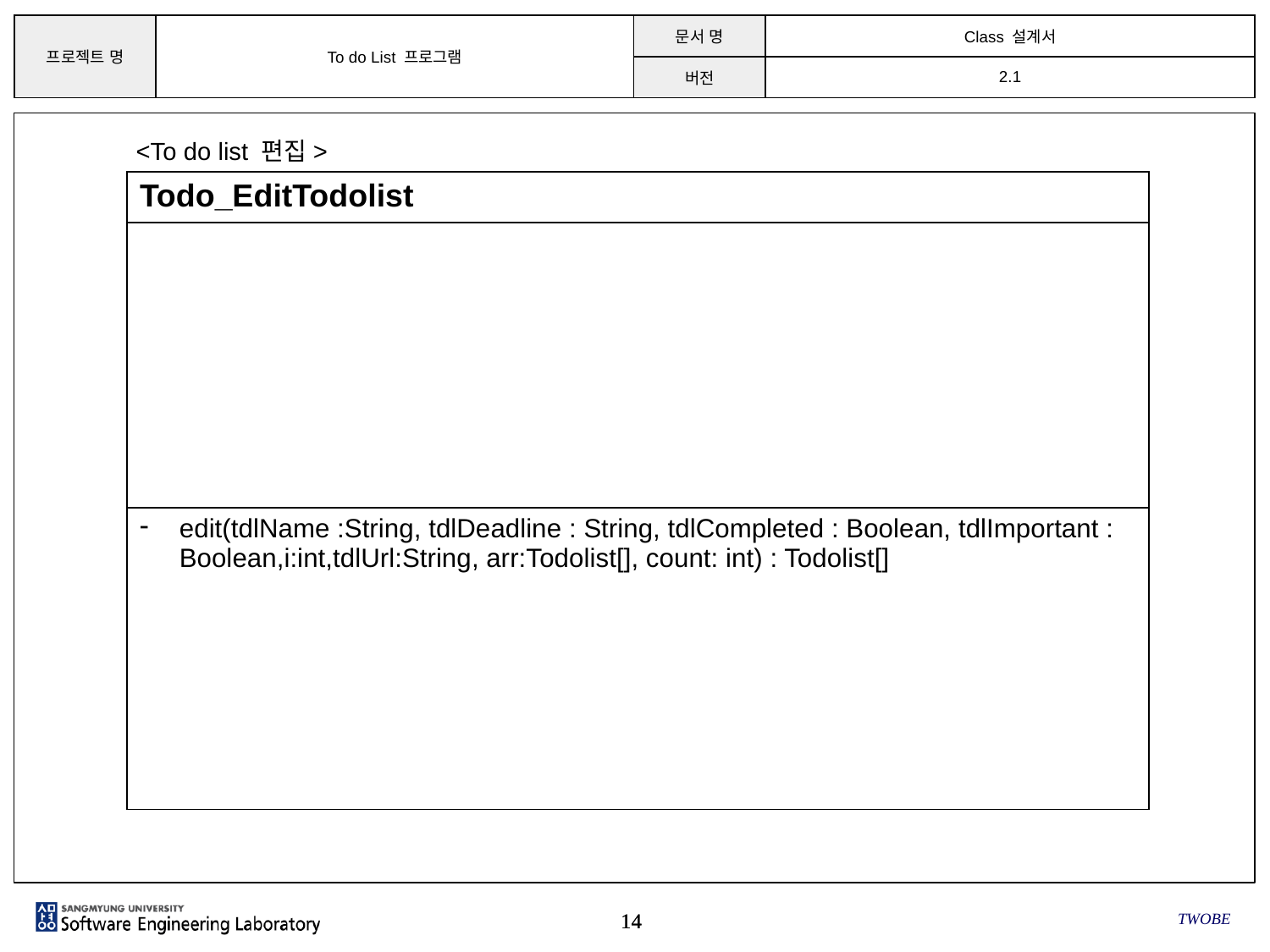

<To do list 편집>
| Todo\_EditTodolist |
| --- |
|  |
| edit(tdlName :String, tdlDeadline : String, tdlCompleted : Boolean, tdlImportant : Boolean,i:int,tdlUrl:String, arr:Todolist[], count: int) : Todolist[] |
TWOBE